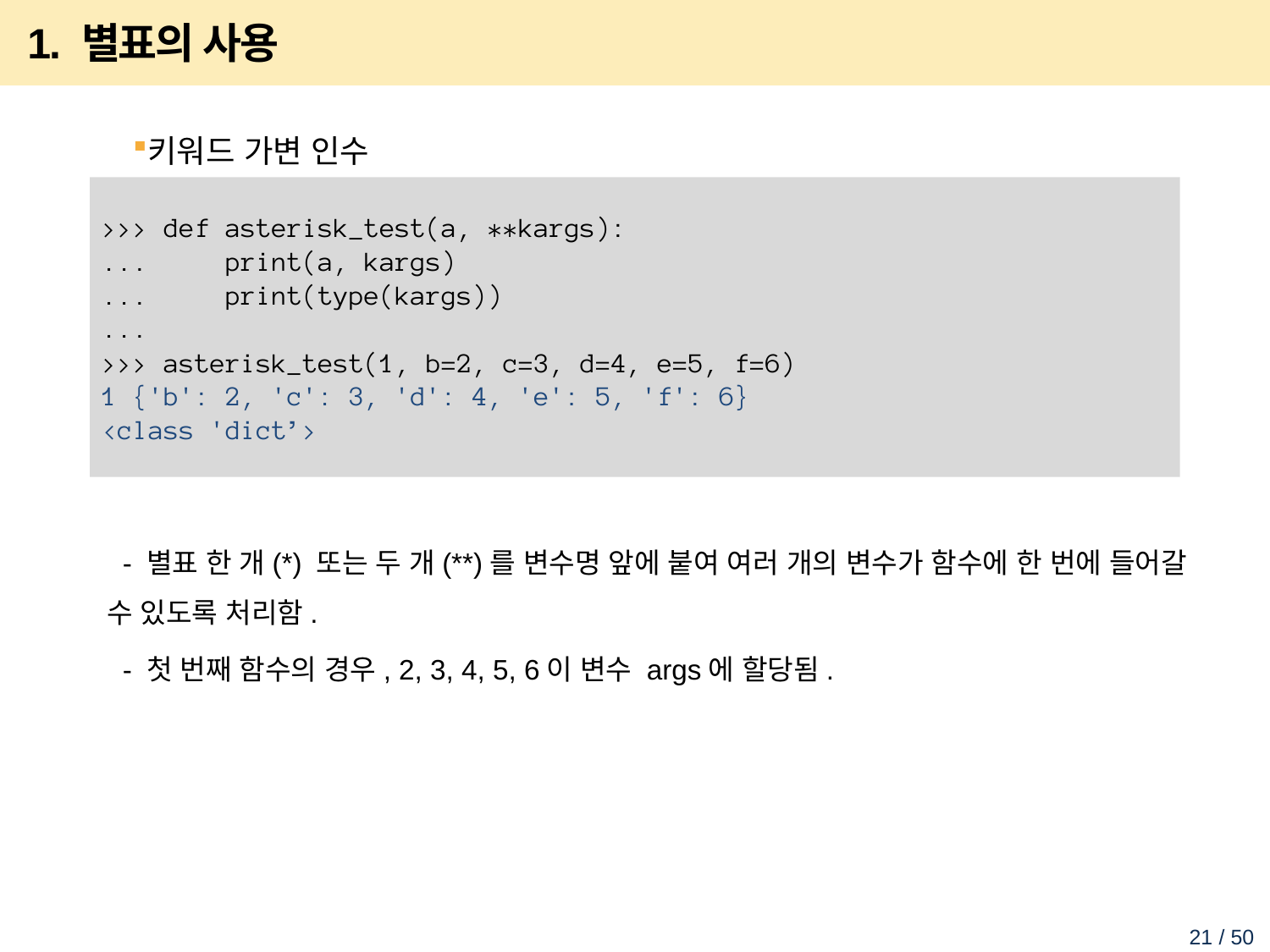

# 1. 별표의 사용
키워드 가변 인수

  - 별표 한 개(*) 또는 두 개(**)를 변수명 앞에 붙여 여러 개의 변수가 함수에 한 번에 들어갈 수 있도록 처리함.
  - 첫 번째 함수의 경우, 2, 3, 4, 5, 6이 변수 args에 할당됨.
>>> def asterisk_test(a, **kargs):
...     print(a, kargs)
...     print(type(kargs))
...
>>> asterisk_test(1, b=2, c=3, d=4, e=5, f=6)
1 {'b': 2, 'c': 3, 'd': 4, 'e': 5, 'f': 6}
<class 'dict’>